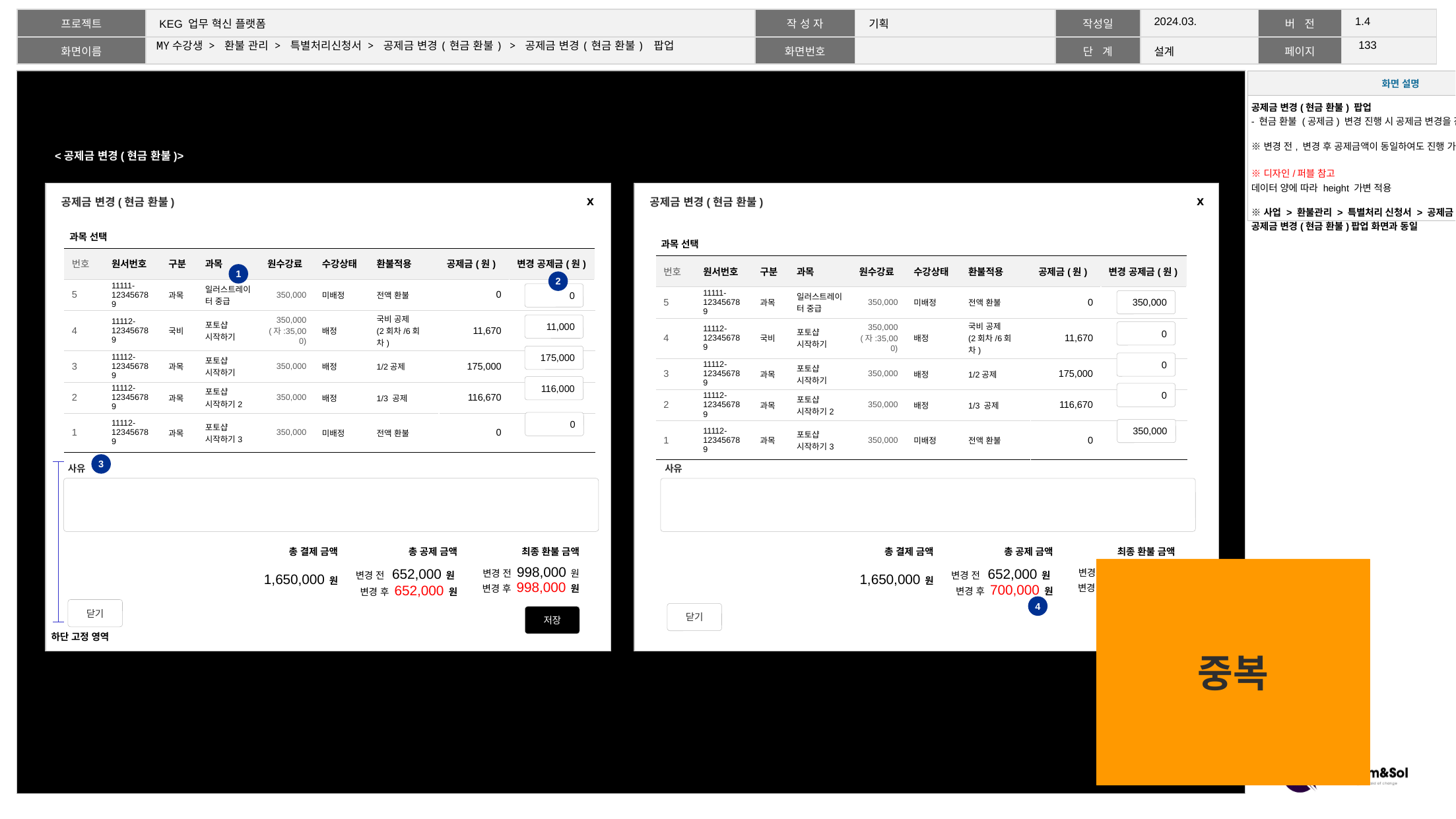

133

# MY수강생 > 환불 관리 > 특별처리신청서 > 공제금 변경(현금 환불) > 공제금 변경(현금 환불) 팝업
| 화면 설명 |
| --- |
| 공제금 변경(현금 환불) 팝업 - 현금 환불 (공제금) 변경 진행 시 공제금 변경을 진행하는 화면 ※변경 전, 변경 후 공제금액이 동일하여도 진행 가능하다 ※디자인/퍼블 참고 데이터 양에 따라 height 가변 적용 ※사업 > 환불관리 > 특별처리 신청서 > 공제금 변경(현금 환불) > 공제금 변경(현금 환불)팝업 화면과 동일 |
<공제금 변경(현금 환불)>
공제금 변경(현금 환불)
공제금 변경(현금 환불)
Ⅹ
Ⅹ
| 과목 선택 |  |  |  |  |  |  |  |  |
| --- | --- | --- | --- | --- | --- | --- | --- | --- |
| 번호 | 원서번호 | 구분 | 과목 | 원수강료 | 수강상태 | 환불적용 | 공제금(원) | 변경 공제금(원) |
| 5 | 11111-123456789 | 과목 | 일러스트레이터 중급 | 350,000 | 미배정 | 전액 환불 | 0 |  |
| 4 | 11112-123456789 | 국비 | 포토샵 시작하기 | 350,000 (자:35,000) | 배정 | 국비 공제 (2회차/6회차) | 11,670 |  |
| 3 | 11112-123456789 | 과목 | 포토샵 시작하기 | 350,000 | 배정 | 1/2공제 | 175,000 |  |
| 2 | 11112-123456789 | 과목 | 포토샵 시작하기2 | 350,000 | 배정 | 1/3 공제 | 116,670 |  |
| 1 | 11112-123456789 | 과목 | 포토샵 시작하기3 | 350,000 | 미배정 | 전액 환불 | 0 |  |
| 과목 선택 |  |  |  |  |  |  |  |  |
| --- | --- | --- | --- | --- | --- | --- | --- | --- |
| 번호 | 원서번호 | 구분 | 과목 | 원수강료 | 수강상태 | 환불적용 | 공제금(원) | 변경 공제금(원) |
| 5 | 11111-123456789 | 과목 | 일러스트레이터 중급 | 350,000 | 미배정 | 전액 환불 | 0 |  |
| 4 | 11112-123456789 | 국비 | 포토샵 시작하기 | 350,000 (자:35,000) | 배정 | 국비 공제 (2회차/6회차) | 11,670 |  |
| 3 | 11112-123456789 | 과목 | 포토샵 시작하기 | 350,000 | 배정 | 1/2공제 | 175,000 |  |
| 2 | 11112-123456789 | 과목 | 포토샵 시작하기2 | 350,000 | 배정 | 1/3 공제 | 116,670 |  |
| 1 | 11112-123456789 | 과목 | 포토샵 시작하기3 | 350,000 | 미배정 | 전액 환불 | 0 |  |
1
2
0
350,000
11,000
0
175,000
0
116,000
0
0
350,000
사유
사유
3

| 총 결제 금액 | 총 공제 금액 | 최종 환불 금액 |
| --- | --- | --- |
| 1,650,000 원 | 변경 전 652,000 원 변경 후 700,000 원 | 변경 전 998,000 원 변경 후 950,000 원 |
| 총 결제 금액 | 총 공제 금액 | 최종 환불 금액 |
| --- | --- | --- |
| 1,650,000 원 | 변경 전 652,000 원 변경 후 652,000 원 | 변경 전 998,000 원 변경 후 998,000 원 |
중복
4-1
4
닫기
저장
닫기
저장
5
하단 고정 영역